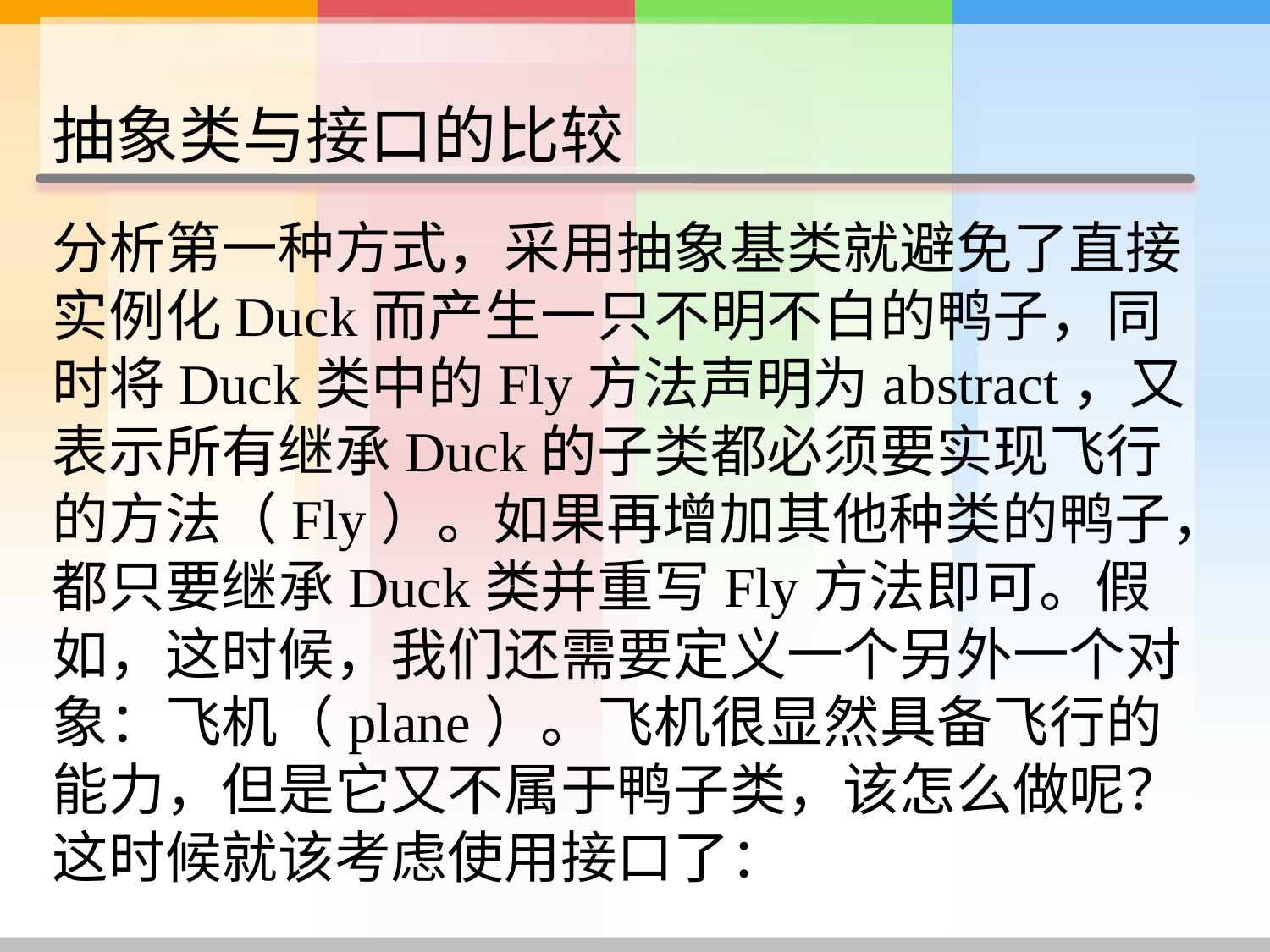

抽象类与接口的比较
分析第一种方式，采用抽象基类就避免了直接实例化Duck而产生一只不明不白的鸭子，同时将Duck类中的Fly方法声明为abstract，又表示所有继承Duck的子类都必须要实现飞行的方法（Fly）。如果再增加其他种类的鸭子，都只要继承Duck类并重写Fly方法即可。假如，这时候，我们还需要定义一个另外一个对象：飞机（plane）。飞机很显然具备飞行的能力，但是它又不属于鸭子类，该怎么做呢？
这时候就该考虑使用接口了：